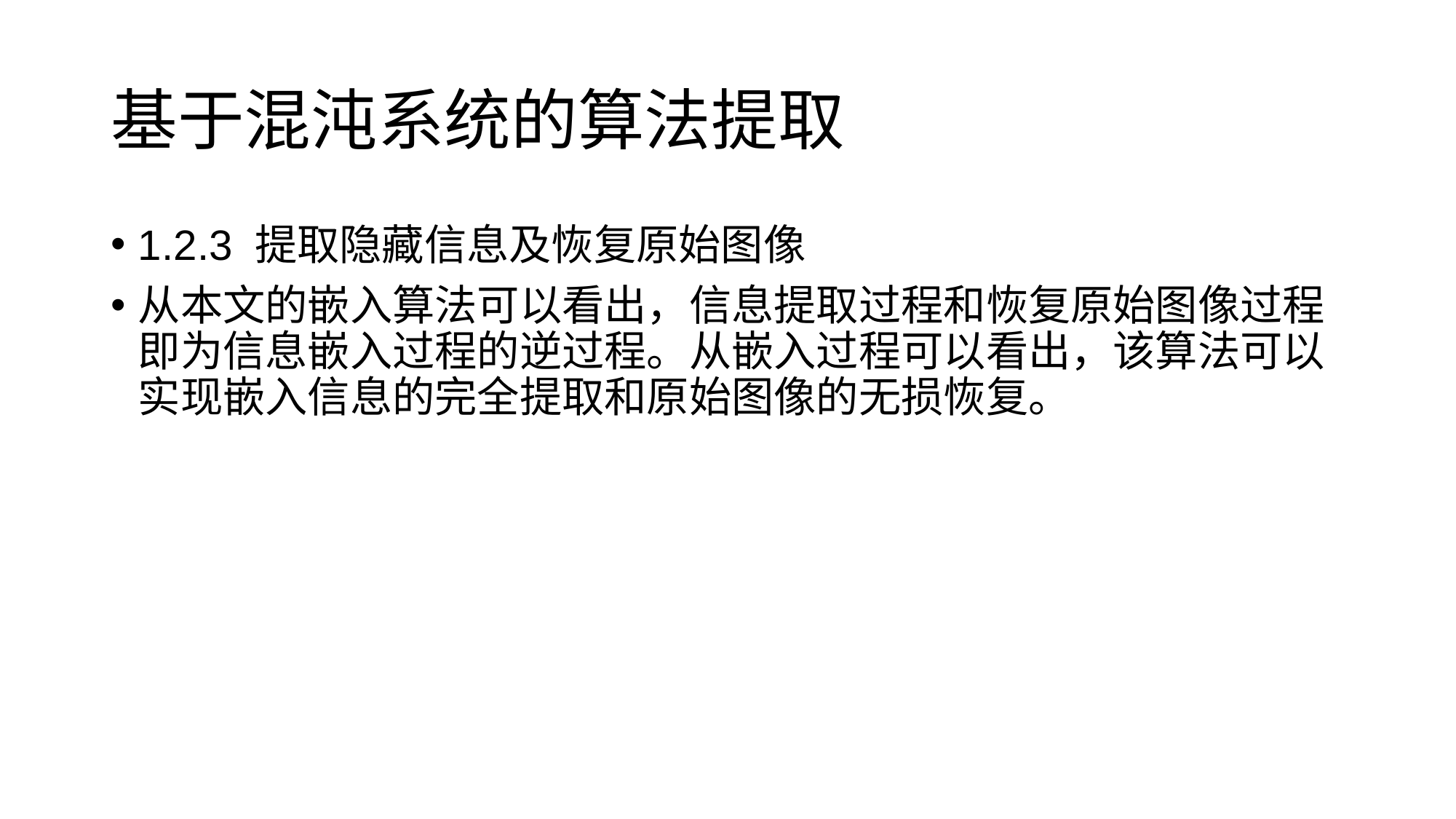

# 基于混沌系统的算法提取
1.2.3 提取隐藏信息及恢复原始图像
从本文的嵌入算法可以看出，信息提取过程和恢复原始图像过程即为信息嵌入过程的逆过程。从嵌入过程可以看出，该算法可以实现嵌入信息的完全提取和原始图像的无损恢复。